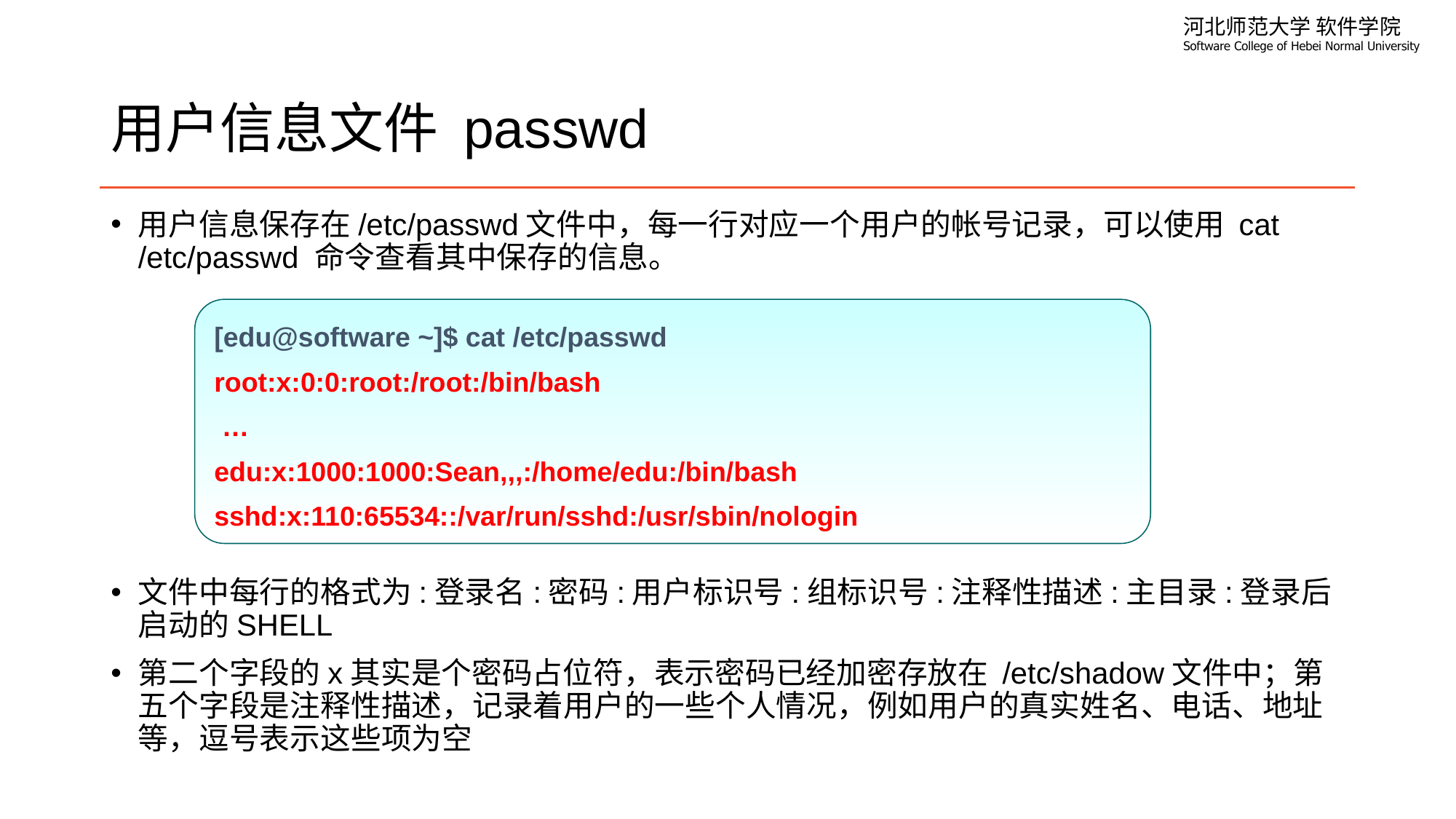

# 用户信息文件 passwd
用户信息保存在/etc/passwd文件中，每一行对应一个用户的帐号记录，可以使用 cat /etc/passwd 命令查看其中保存的信息。

文件中每行的格式为:登录名:密码:用户标识号:组标识号:注释性描述:主目录:登录后启动的SHELL
第二个字段的x其实是个密码占位符，表示密码已经加密存放在 /etc/shadow文件中；第五个字段是注释性描述，记录着用户的一些个人情况，例如用户的真实姓名、电话、地址等，逗号表示这些项为空

[edu@software ~]$ cat /etc/passwd
root:x:0:0:root:/root:/bin/bash
 …
edu:x:1000:1000:Sean,,,:/home/edu:/bin/bash
sshd:x:110:65534::/var/run/sshd:/usr/sbin/nologin